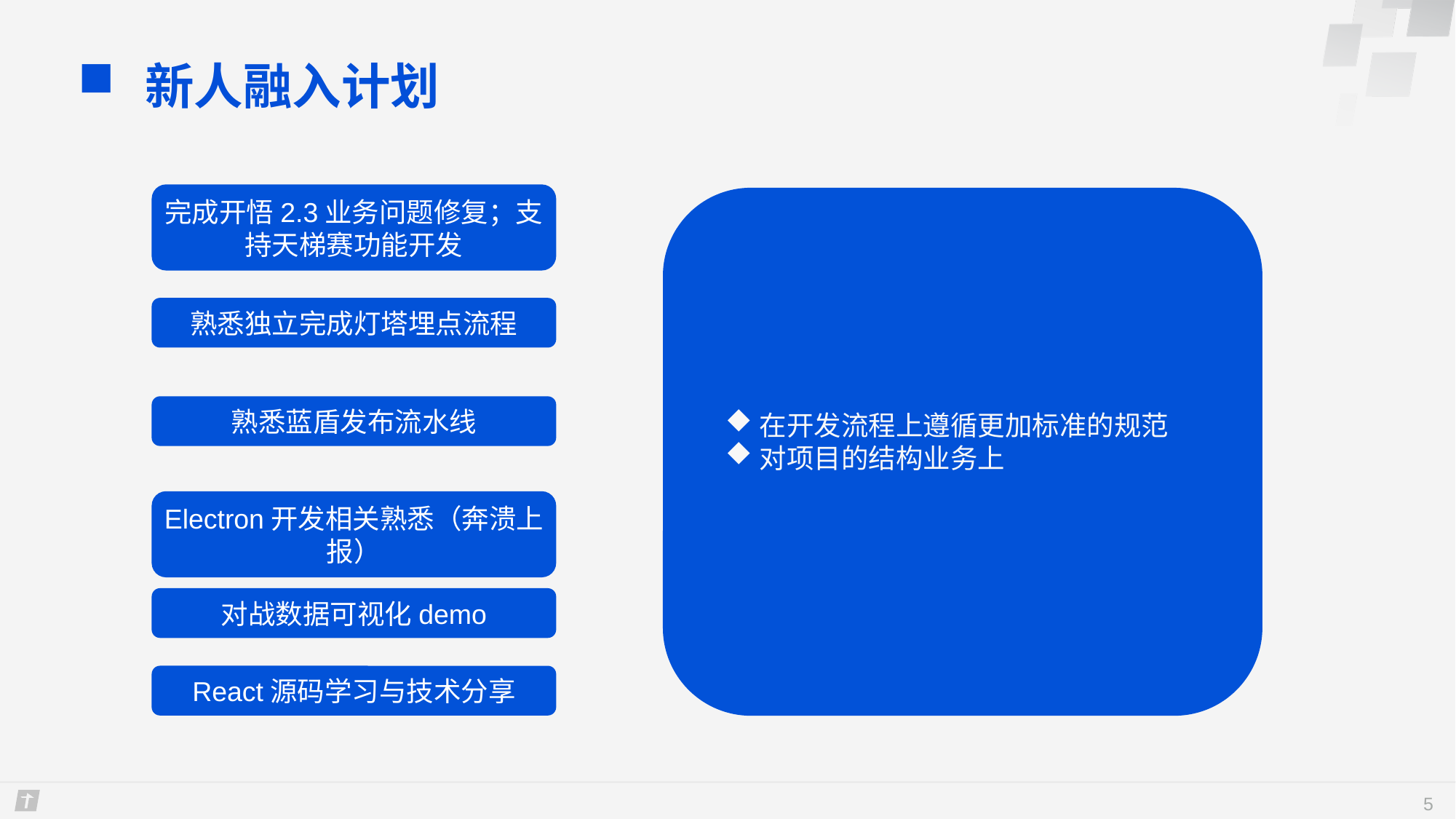

新人融入计划
完成开悟2.3业务问题修复；支持天梯赛功能开发

熟悉独立完成灯塔埋点流程
熟悉蓝盾发布流水线
在开发流程上遵循更加标准的规范
对项目的结构业务上
Electron开发相关熟悉（奔溃上报）
对战数据可视化demo
React源码学习与技术分享
5